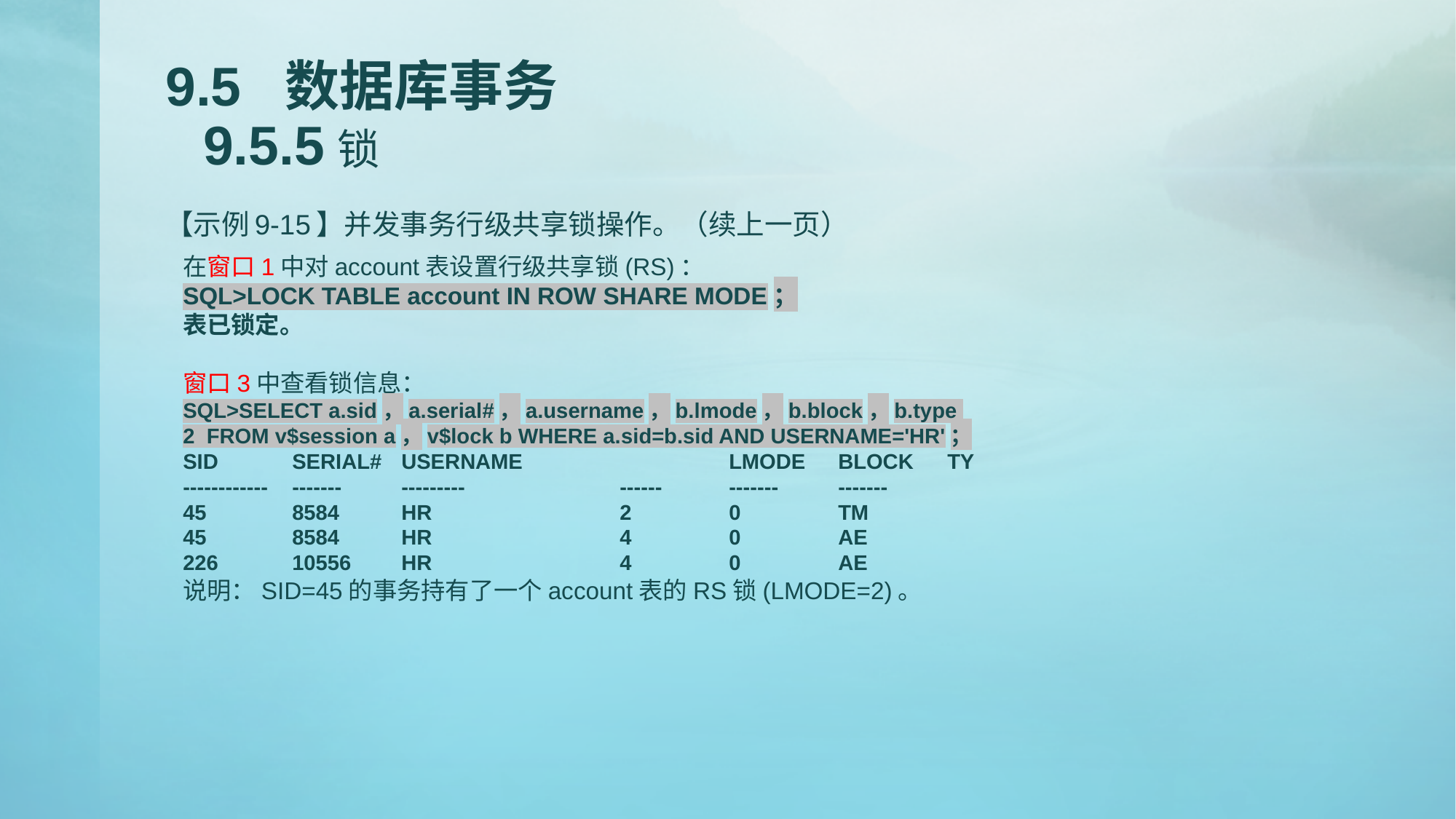

# 9.5  数据库事务 9.5.5锁
【示例9-15】并发事务行级共享锁操作。（续上一页）
在窗口1中对account表设置行级共享锁(RS)：
SQL>LOCK TABLE account IN ROW SHARE MODE；
表已锁定。

窗口3中查看锁信息：
SQL>SELECT a.sid，a.serial#，a.username，b.lmode，b.block，b.type
2  FROM v$session a，v$lock b WHERE a.sid=b.sid AND USERNAME='HR'；
SID	SERIAL#	USERNAME		LMODE	BLOCK	TY
------------	-------	---------		------	-------	-------
45	8584	HR		2	0	TM
45	8584	HR		4	0	AE
226	10556	HR		4	0	AE
说明：SID=45的事务持有了一个account表的RS锁(LMODE=2)。